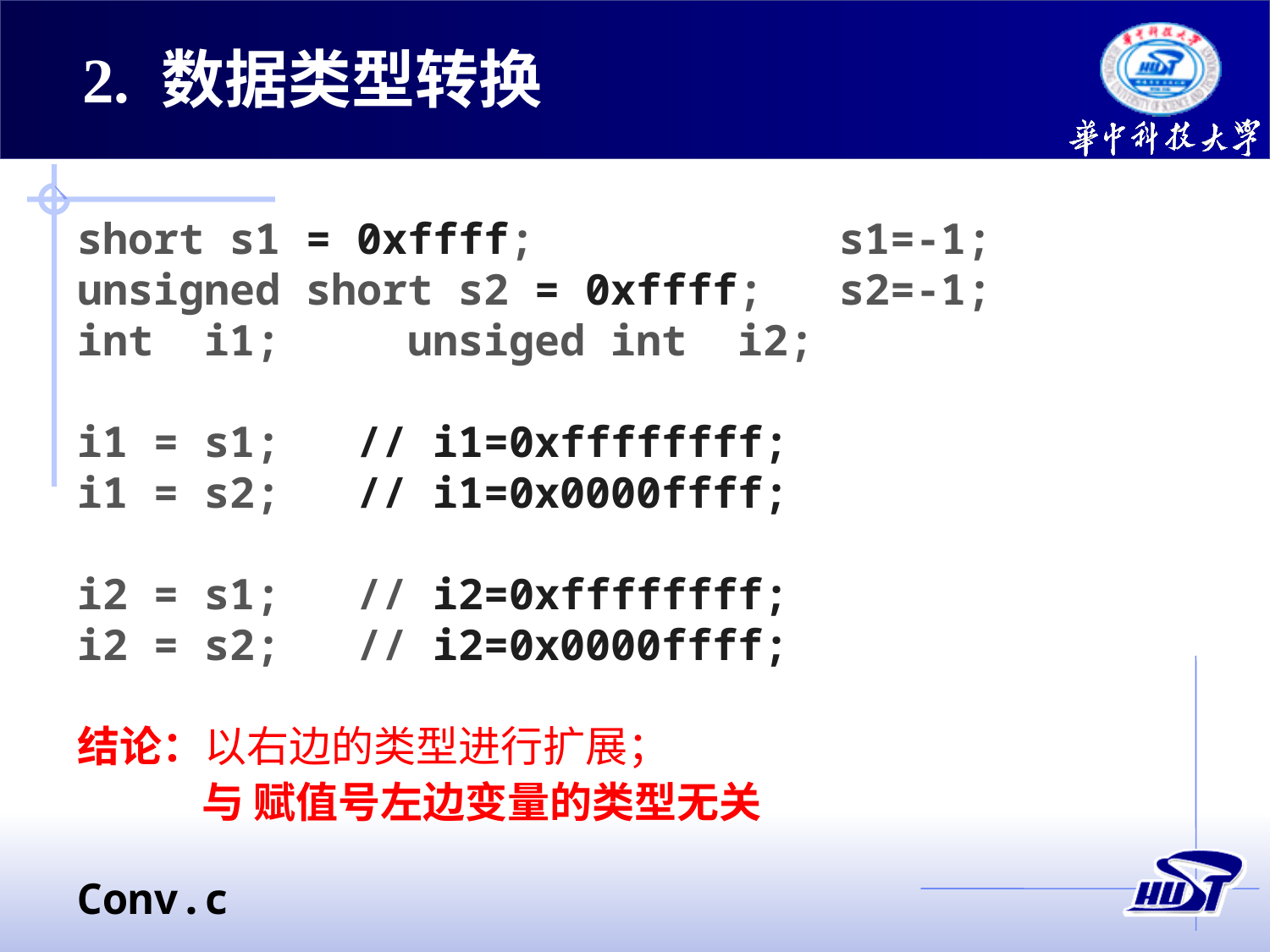

2. 数据类型转换
short s1 = 0xffff;            s1=-1;
unsigned short s2 = 0xffff;   s2=-1;
int  i1;     unsiged int  i2;

i1 = s1;   // i1=0xffffffff;
i1 = s2;   // i1=0x0000ffff;

i2 = s1;   // i2=0xffffffff;
i2 = s2;   // i2=0x0000ffff;

Conv.c
结论：以右边的类型进行扩展；
            与 赋值号左边变量的类型无关